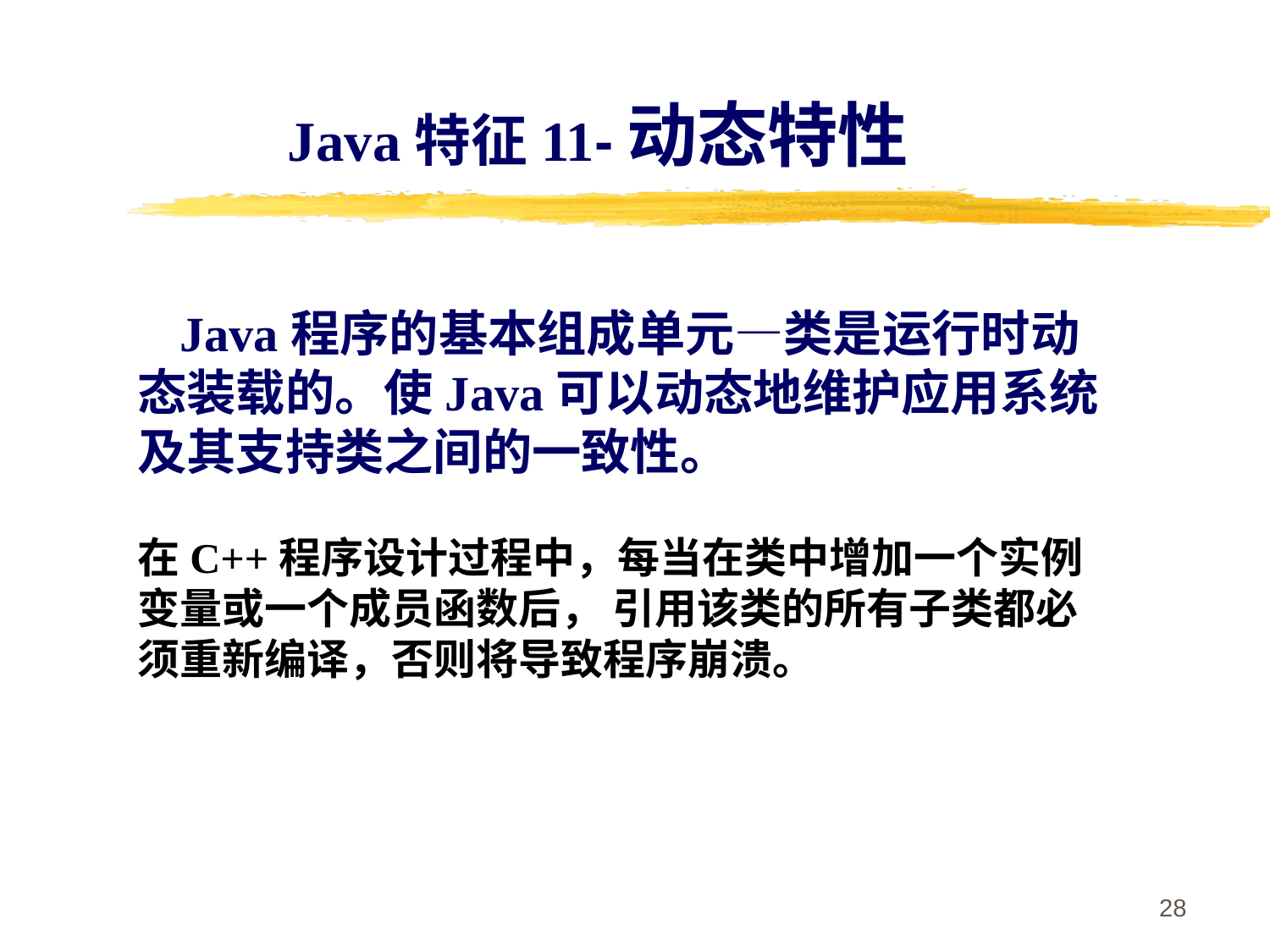

Java特征11-动态特性
    Java程序的基本组成单元—类是运行时动态装载的。使Java可以动态地维护应用系统及其支持类之间的一致性。

在C++程序设计过程中，每当在类中增加一个实例变量或一个成员函数后， 引用该类的所有子类都必须重新编译，否则将导致程序崩溃。
28